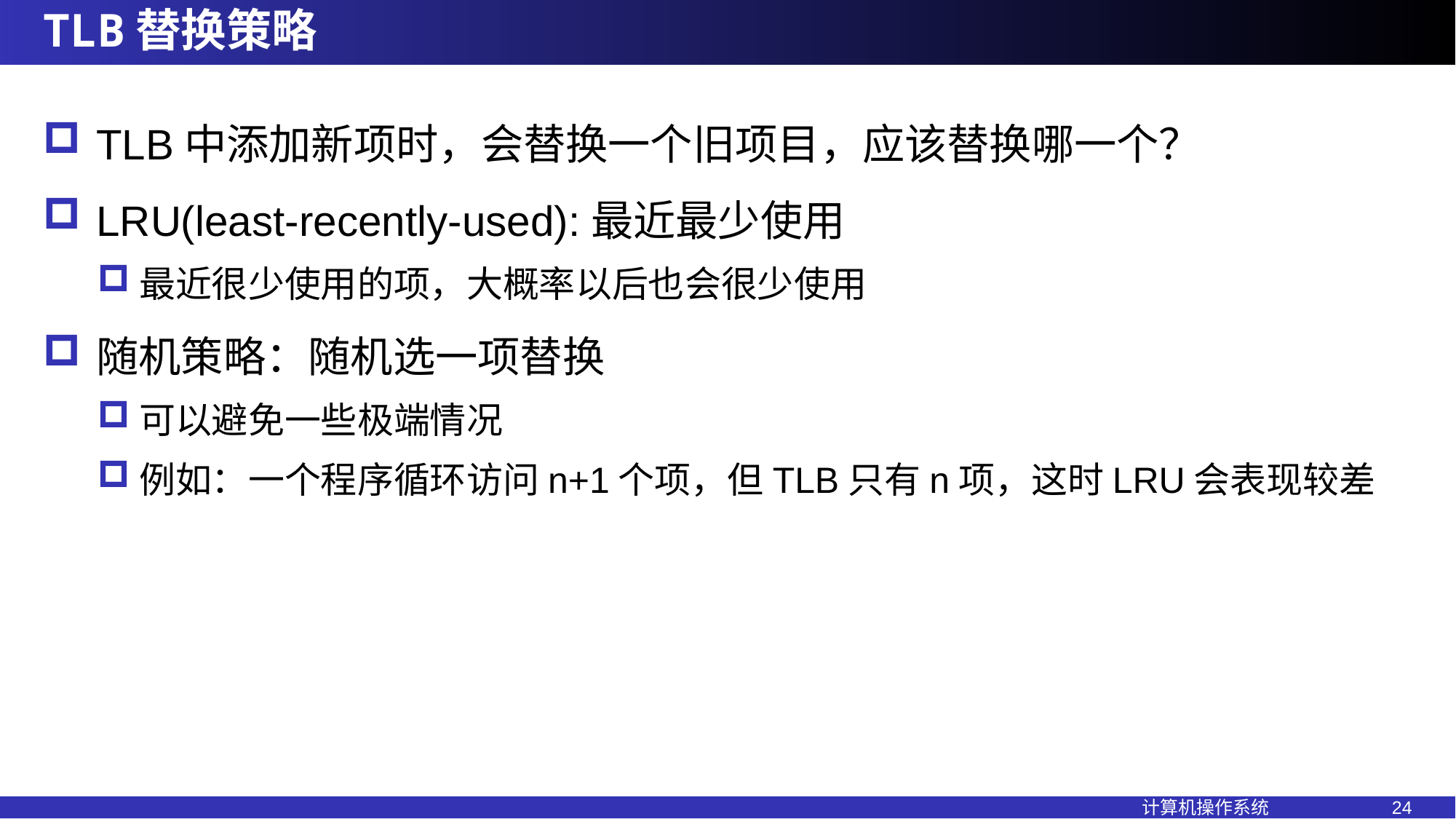

# TLB替换策略
TLB中添加新项时，会替换一个旧项目，应该替换哪一个？
LRU(least-recently-used):最近最少使用
最近很少使用的项，大概率以后也会很少使用
随机策略：随机选一项替换
可以避免一些极端情况
例如：一个程序循环访问n+1个项，但TLB只有n项，这时LRU会表现较差
计算机操作系统                     24